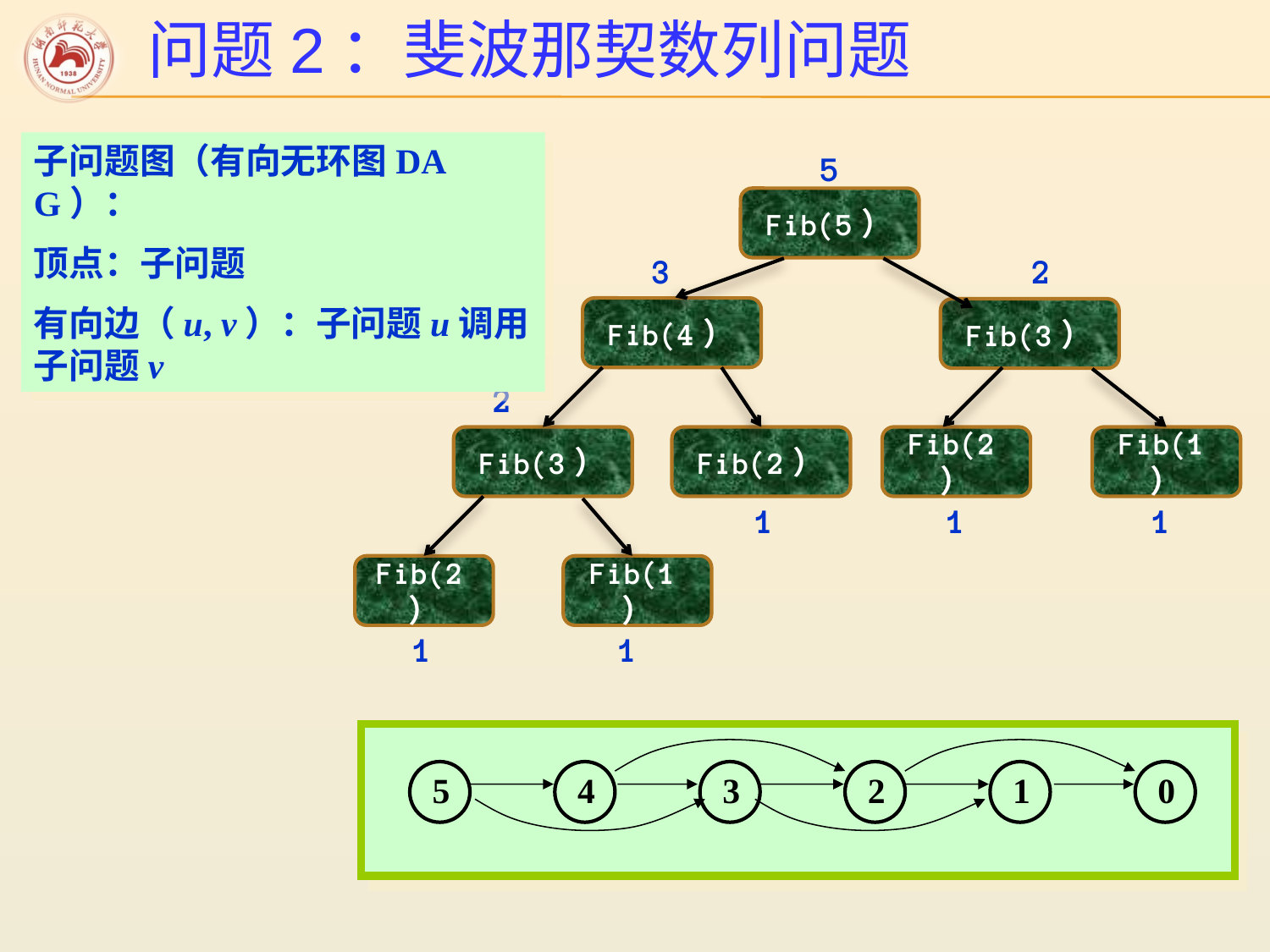

# 问题2：斐波那契数列问题
子问题图（有向无环图DAG）：
顶点：子问题
有向边（u, v）：子问题u调用子问题v
5
Fib(5）
3
2
Fib(4）
Fib(3）
2
Fib(3）
Fib(2）
Fib(2）
Fib(1）
1
1
1
Fib(2）
Fib(1）
1
1

5

4

3

2

1

0